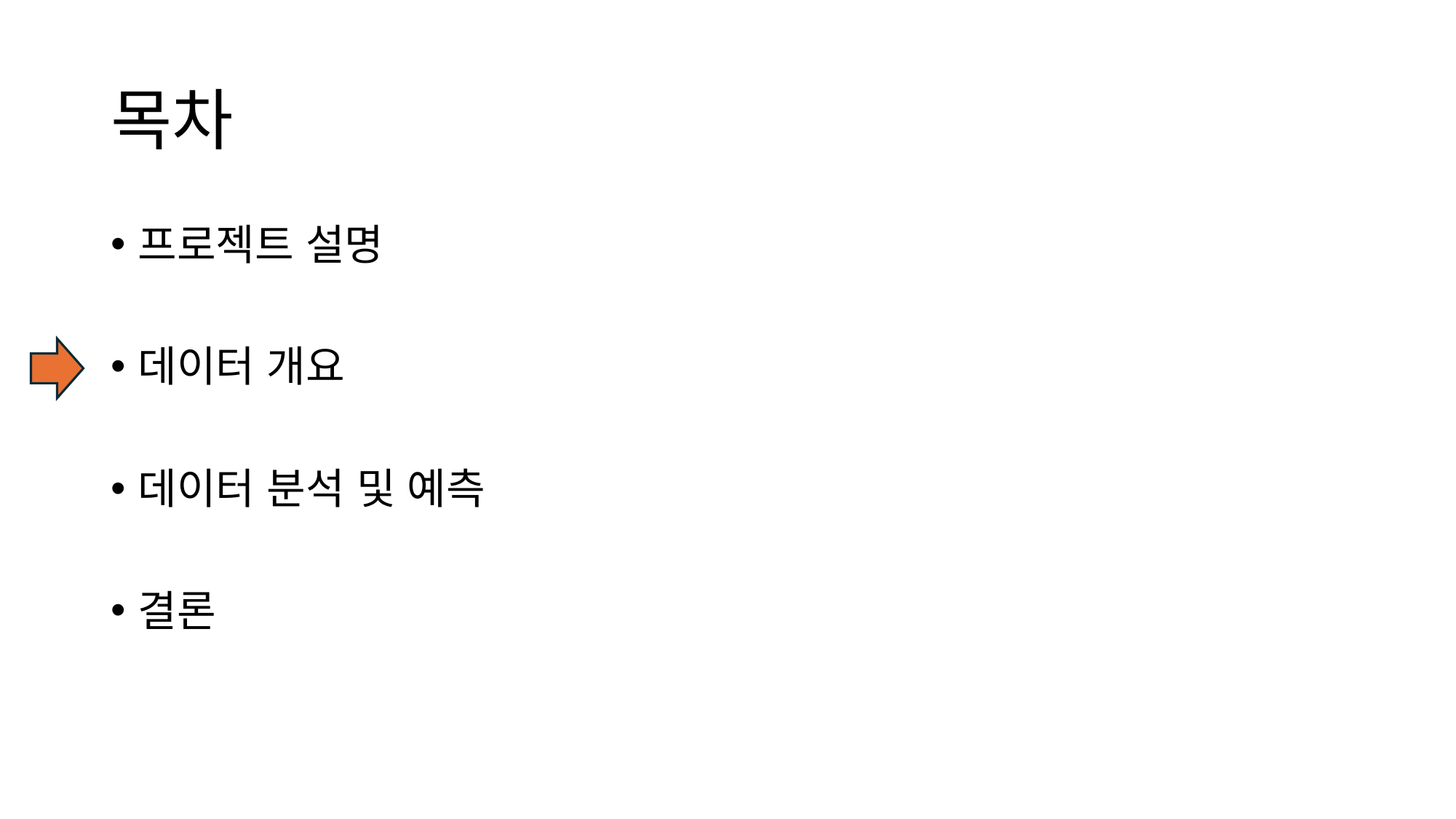

# 목차
프로젝트 설명

데이터 개요

데이터 분석 및 예측

결론